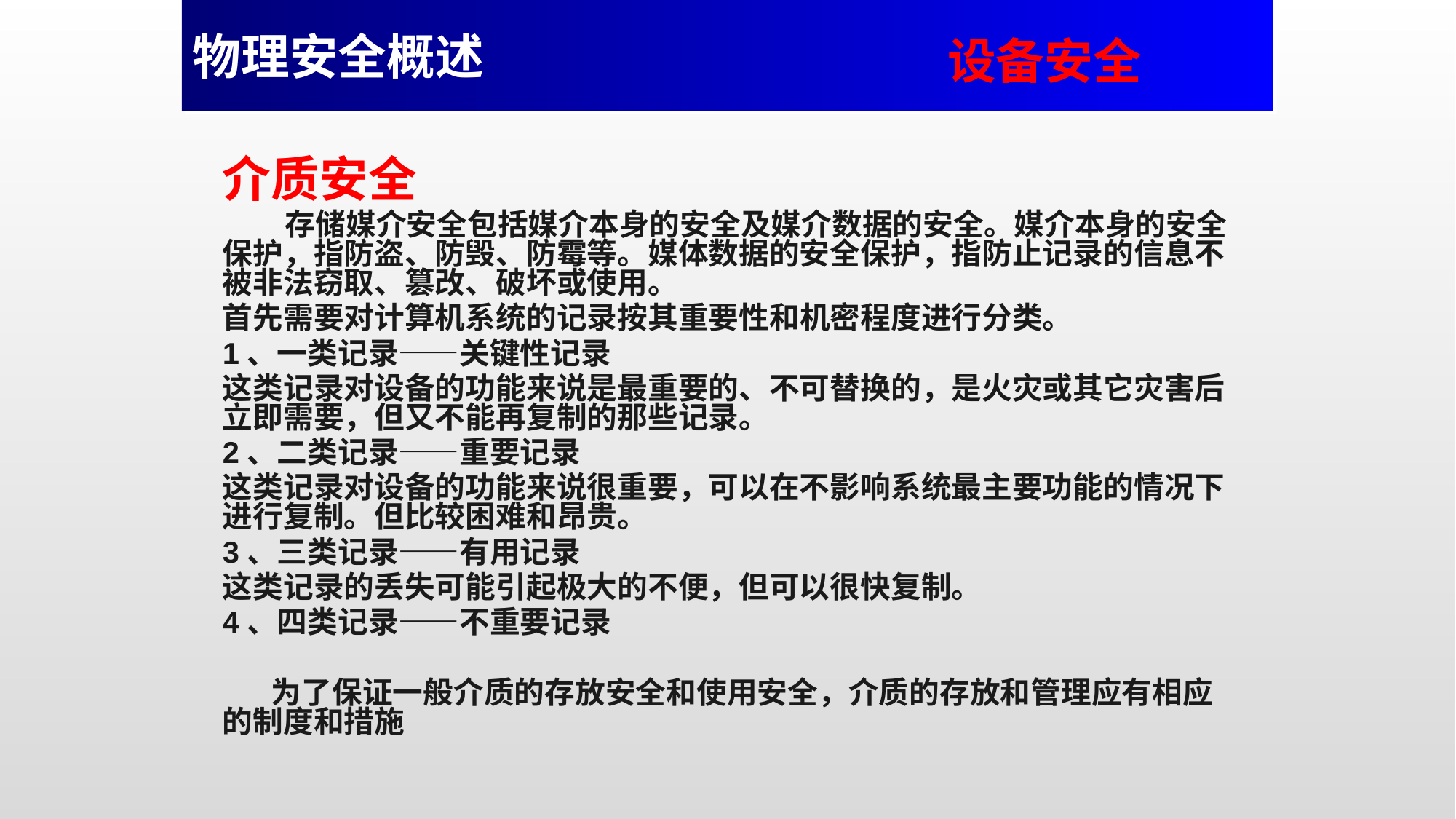

物理安全概述
设备安全
介质安全
        存储媒介安全包括媒介本身的安全及媒介数据的安全。媒介本身的安全保护，指防盗、防毁、防霉等。媒体数据的安全保护，指防止记录的信息不被非法窃取、篡改、破坏或使用。
首先需要对计算机系统的记录按其重要性和机密程度进行分类。
1、一类记录——关键性记录
这类记录对设备的功能来说是最重要的、不可替换的，是火灾或其它灾害后立即需要，但又不能再复制的那些记录。
2、二类记录——重要记录
这类记录对设备的功能来说很重要，可以在不影响系统最主要功能的情况下进行复制。但比较困难和昂贵。
3、三类记录——有用记录
这类记录的丢失可能引起极大的不便，但可以很快复制。
4、四类记录——不重要记录

      为了保证一般介质的存放安全和使用安全，介质的存放和管理应有相应的制度和措施